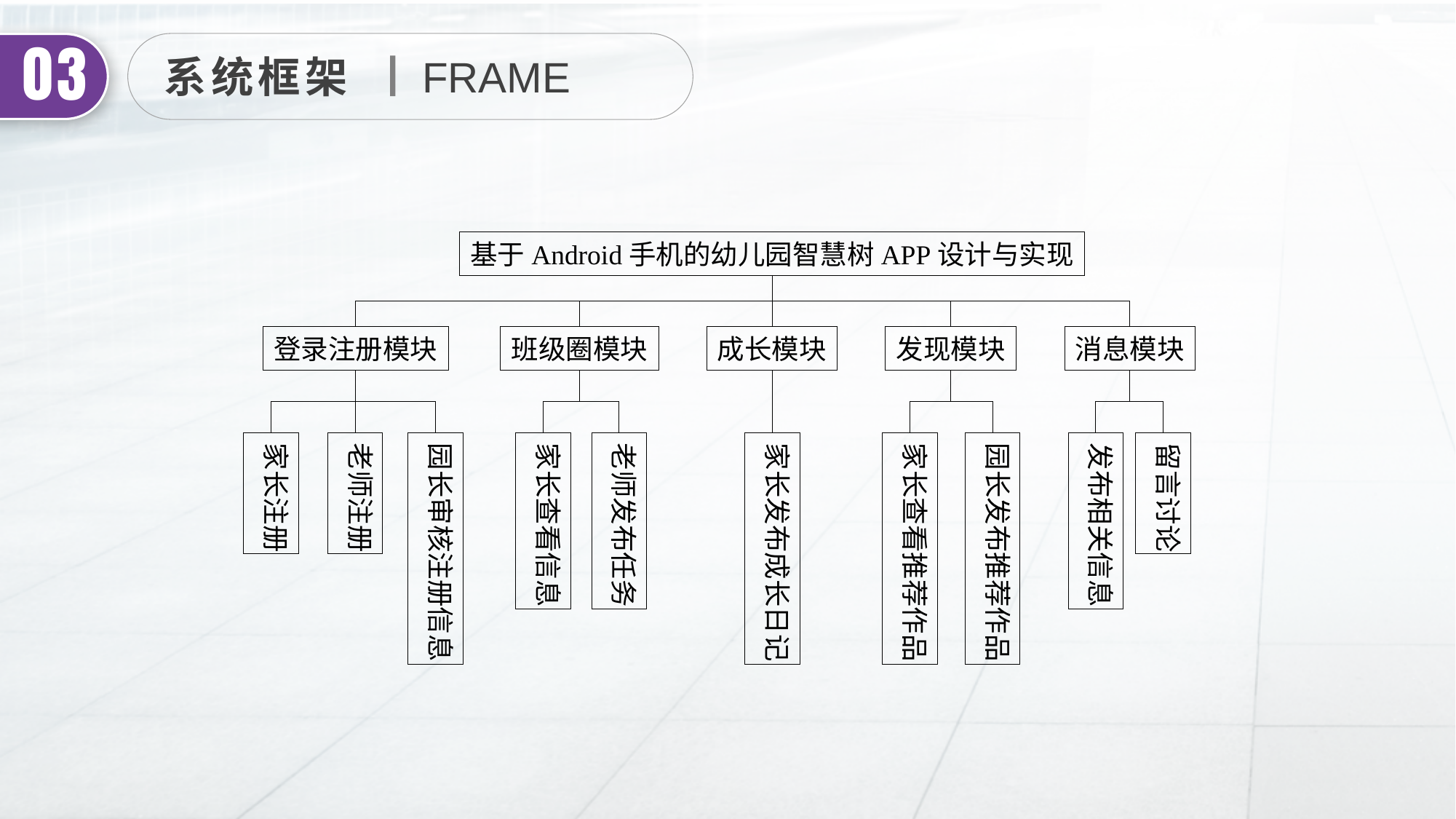

03
系统框架
FRAME

基于Android手机的幼儿园智慧树APP设计与实现
登录注册模块
班级圈模块
成长模块
发现模块
消息模块
家长注册
老师注册
园长审核注册信息
家长发布成长日记
家长查看信息
老师发布任务
家长查看推荐作品
园长发布推荐作品
发布相关信息
留言讨论